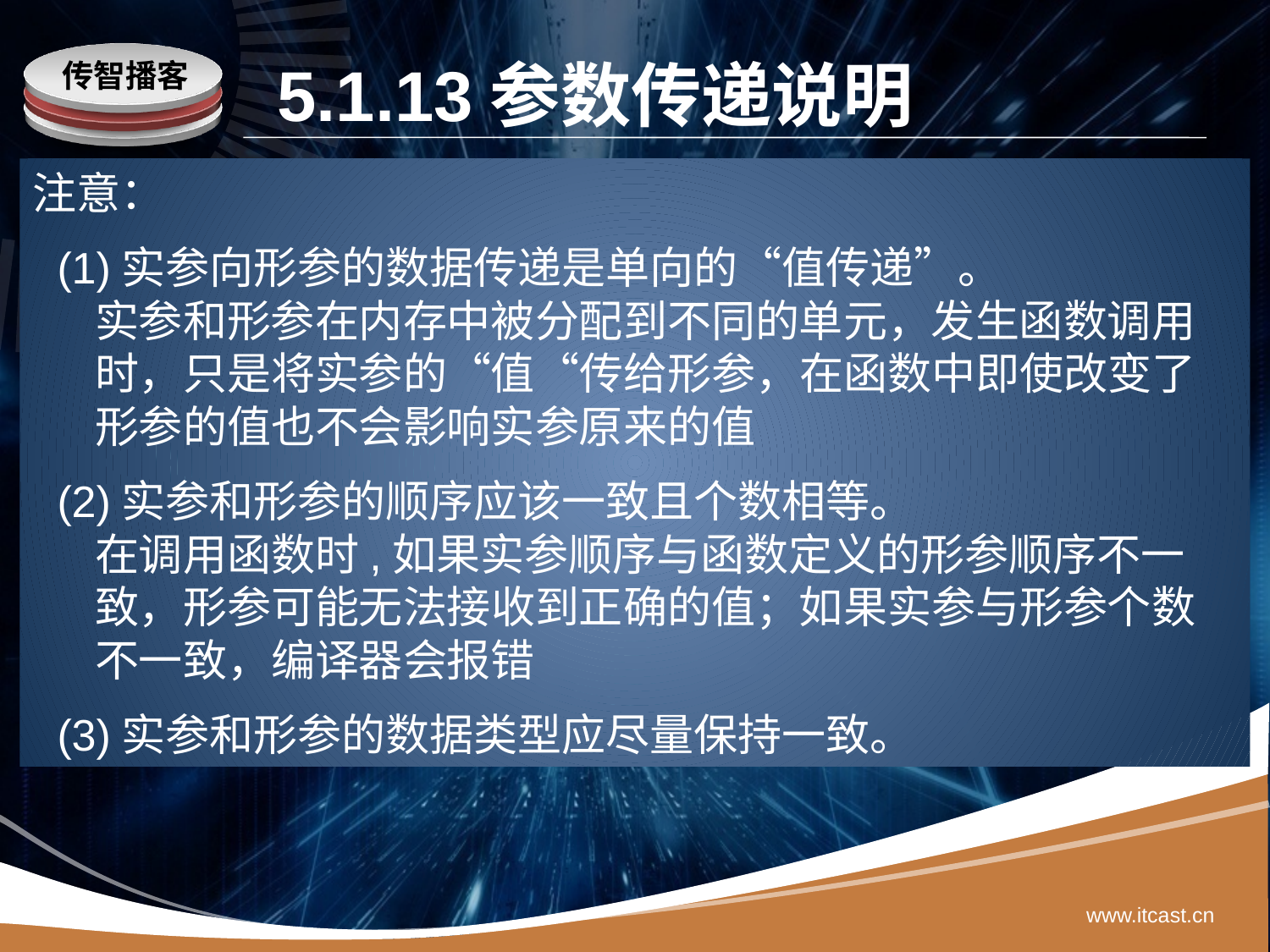

# 5.1.13参数传递说明
注意：
(1)实参向形参的数据传递是单向的“值传递”。
实参和形参在内存中被分配到不同的单元，发生函数调用时，只是将实参的“值“传给形参，在函数中即使改变了形参的值也不会影响实参原来的值
(2)实参和形参的顺序应该一致且个数相等。
在调用函数时,如果实参顺序与函数定义的形参顺序不一致，形参可能无法接收到正确的值；如果实参与形参个数不一致，编译器会报错
(3)实参和形参的数据类型应尽量保持一致。
www.itcast.cn